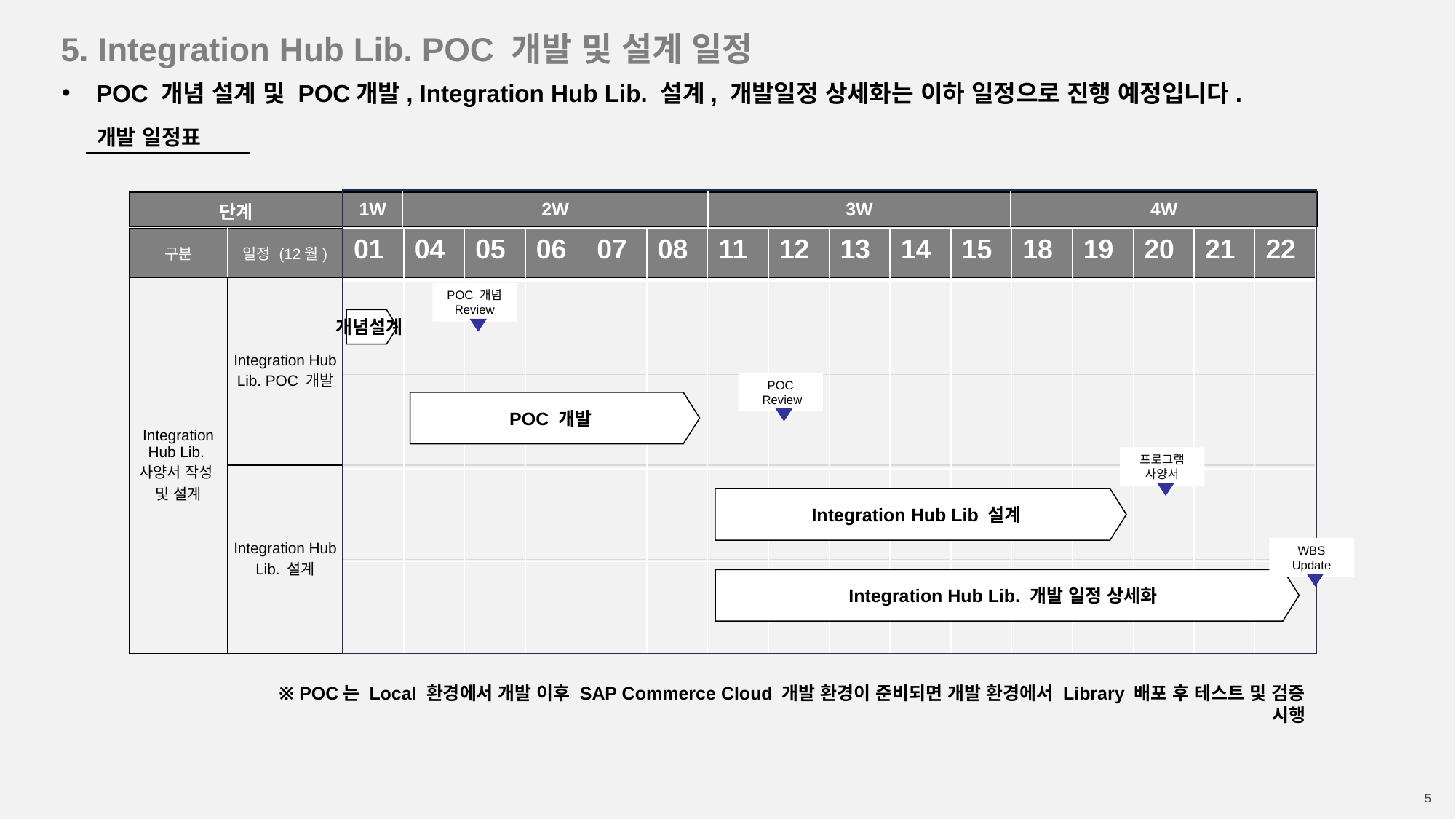

5. Integration Hub Lib. POC 개발 및 설계 일정

POC 개념 설계 및 POC개발, Integration Hub Lib. 설계, 개발일정 상세화는 이하 일정으로 진행 예정입니다.
개발 일정표

| 단계 | 1W | 2W | 3W | 4W |
| --- | --- | --- | --- | --- |
| 구분 | 일정 (12월) |  |
| --- | --- | --- |
| Integration Hub Lib. 사양서 작성 및 설계 | Integration Hub Lib. POC 개발 |  |
|  | POC 개발 |  |
|  | Integration Hub Lib. 설계 |  |
|  | 개발일정 상세화 |  |
| 01 | 04 | 05 | 06 | 07 | 08 | 11 | 12 | 13 | 14 | 15 | 18 | 19 | 20 | 21 | 22 |
| --- | --- | --- | --- | --- | --- | --- | --- | --- | --- | --- | --- | --- | --- | --- | --- |
|  |  |  |  |  |  |  |  |  |  |  |  |  |  |  |  |
|  |  |  |  |  |  |  |  |  |  |  |  |  |  |  |  |
|  |  |  |  |  |  |  |  |  |  |  |  |  |  |  |  |
|  |  |  |  |  |  |  |  |  |  |  |  |  |  |  |  |
POC 개념 Review
개념설계

POC
 Review
POC 개발

프로그램 사양서

Integration Hub Lib 설계
WBS
Update
Integration Hub Lib. 개발 일정 상세화

※ POC는 Local 환경에서 개발 이후 SAP Commerce Cloud 개발 환경이 준비되면 개발 환경에서 Library 배포 후 테스트 및 검증 시행